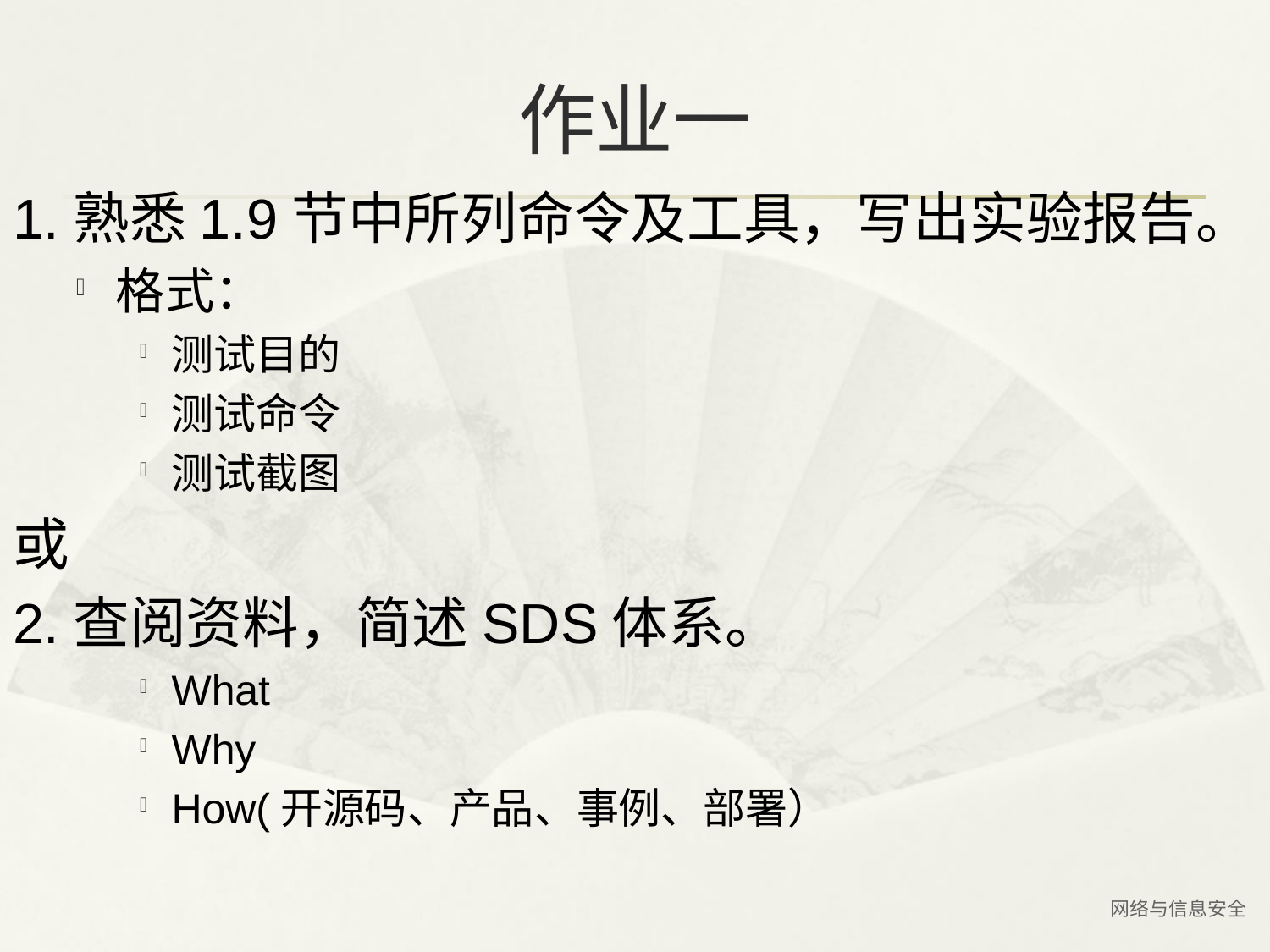

# 作业一
1.熟悉1.9节中所列命令及工具，写出实验报告。
格式：
测试目的
测试命令
测试截图
或
2.查阅资料，简述SDS体系。
What
Why
How(开源码、产品、事例、部署）
8
网络与信息安全